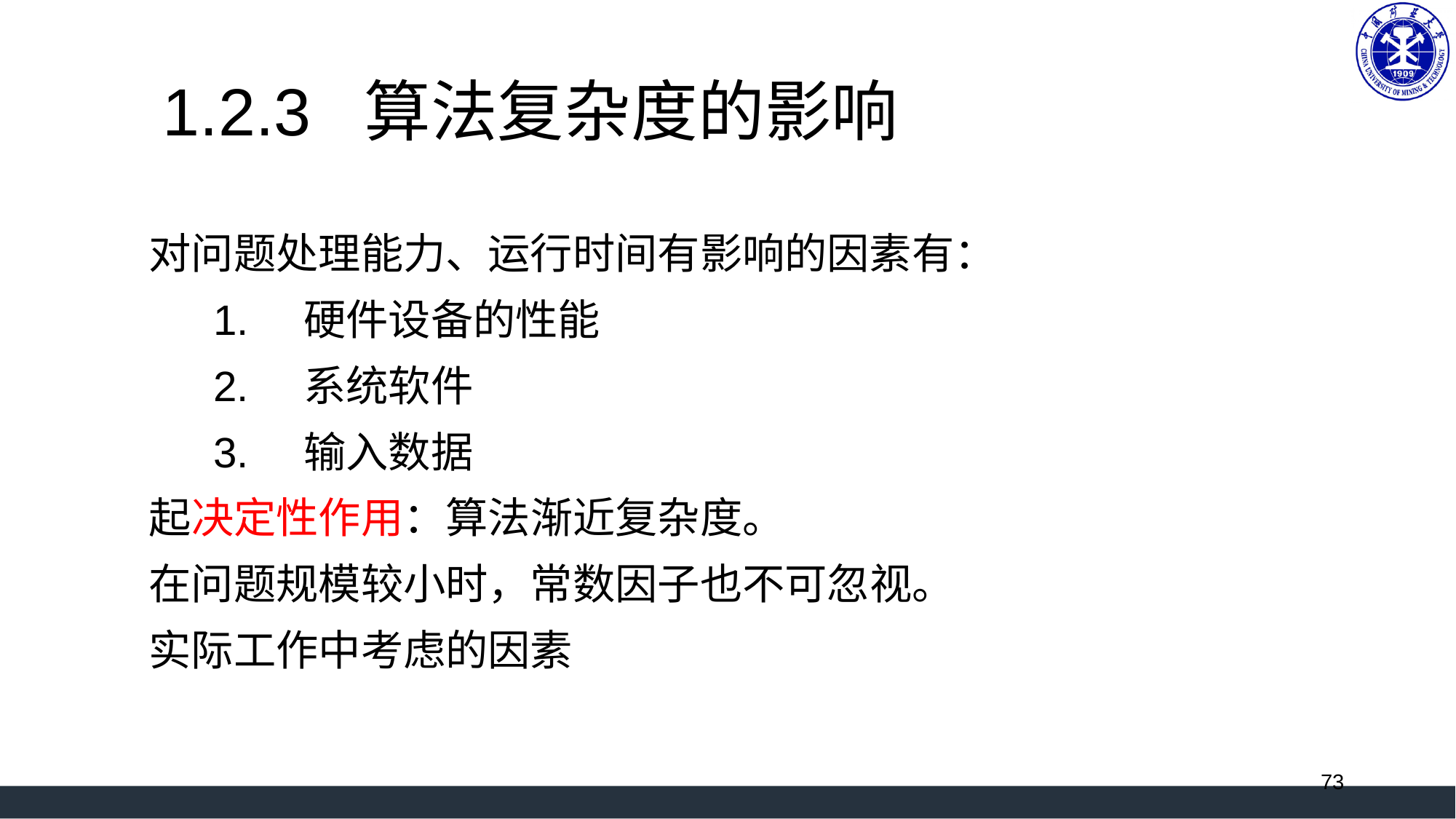

1.2.3  算法复杂度的影响
对问题处理能力、运行时间有影响的因素有：
  硬件设备的性能
  系统软件
  输入数据
起决定性作用：算法渐近复杂度。
在问题规模较小时，常数因子也不可忽视。
实际工作中考虑的因素
73